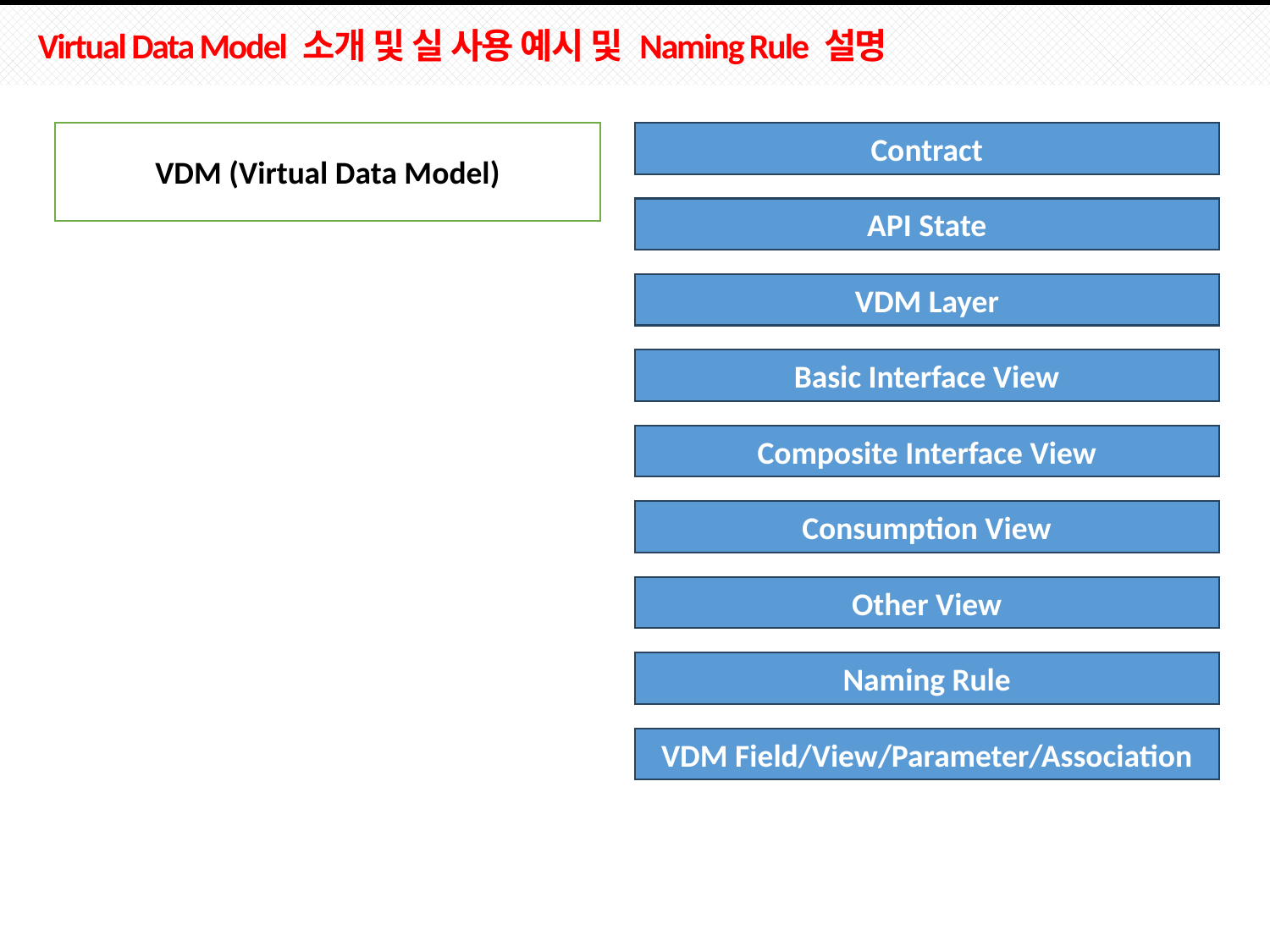

# Virtual Data Model 소개 및 실 사용 예시 및 Naming Rule 설명
VDM (Virtual Data Model)
Contract
API State
VDM Layer
Basic Interface View
Composite Interface View
Consumption View
Other View
Naming Rule
VDM Field/View/Parameter/Association